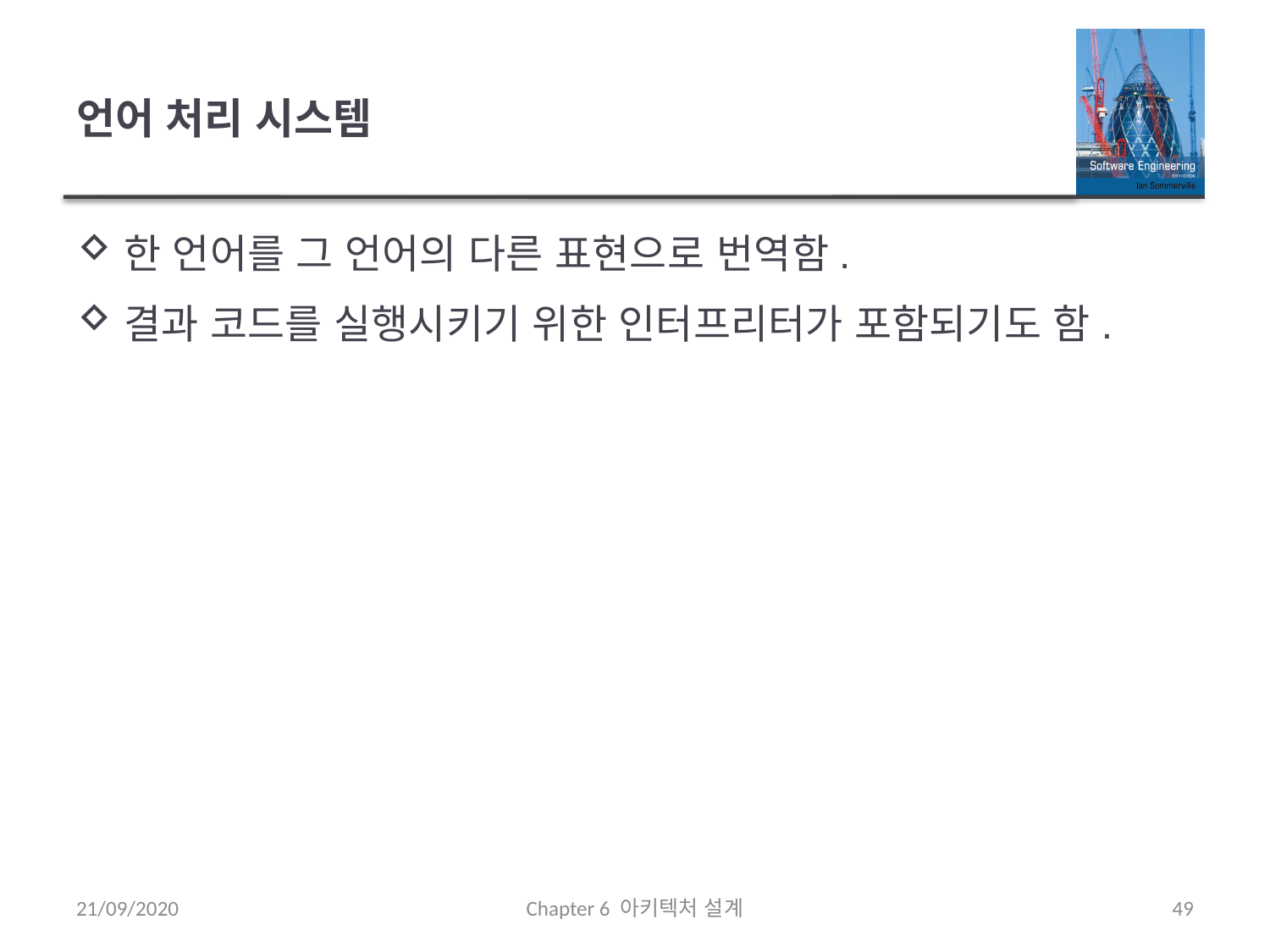

# 언어 처리 시스템
한 언어를 그 언어의 다른 표현으로 번역함.
결과 코드를 실행시키기 위한 인터프리터가 포함되기도 함.
21/09/2020
Chapter 6 아키텍처 설계
49